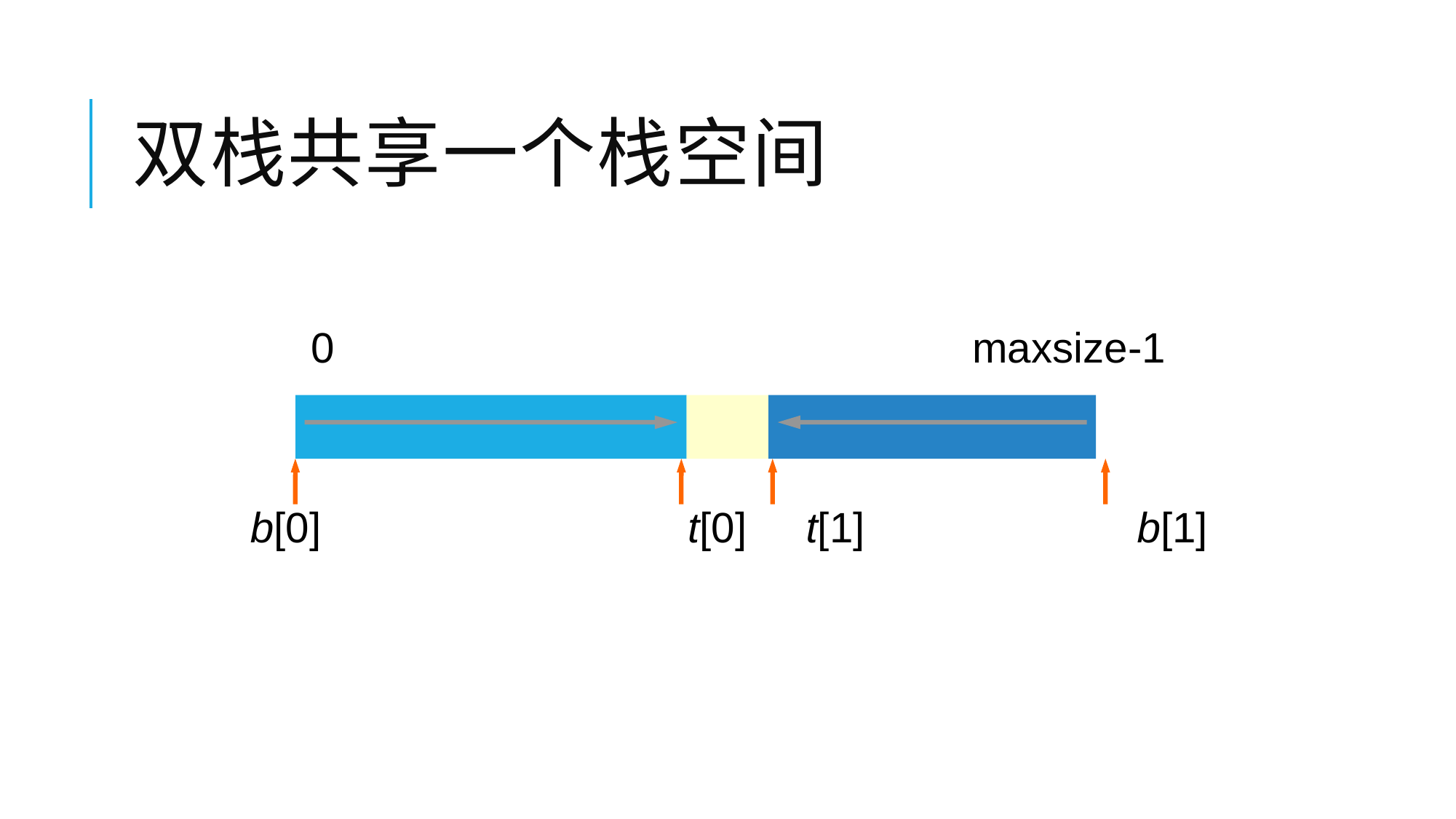

# 双栈共享一个栈空间
0                                                      maxsize-1

b[0]                               t[0]     t[1]                       b[1]